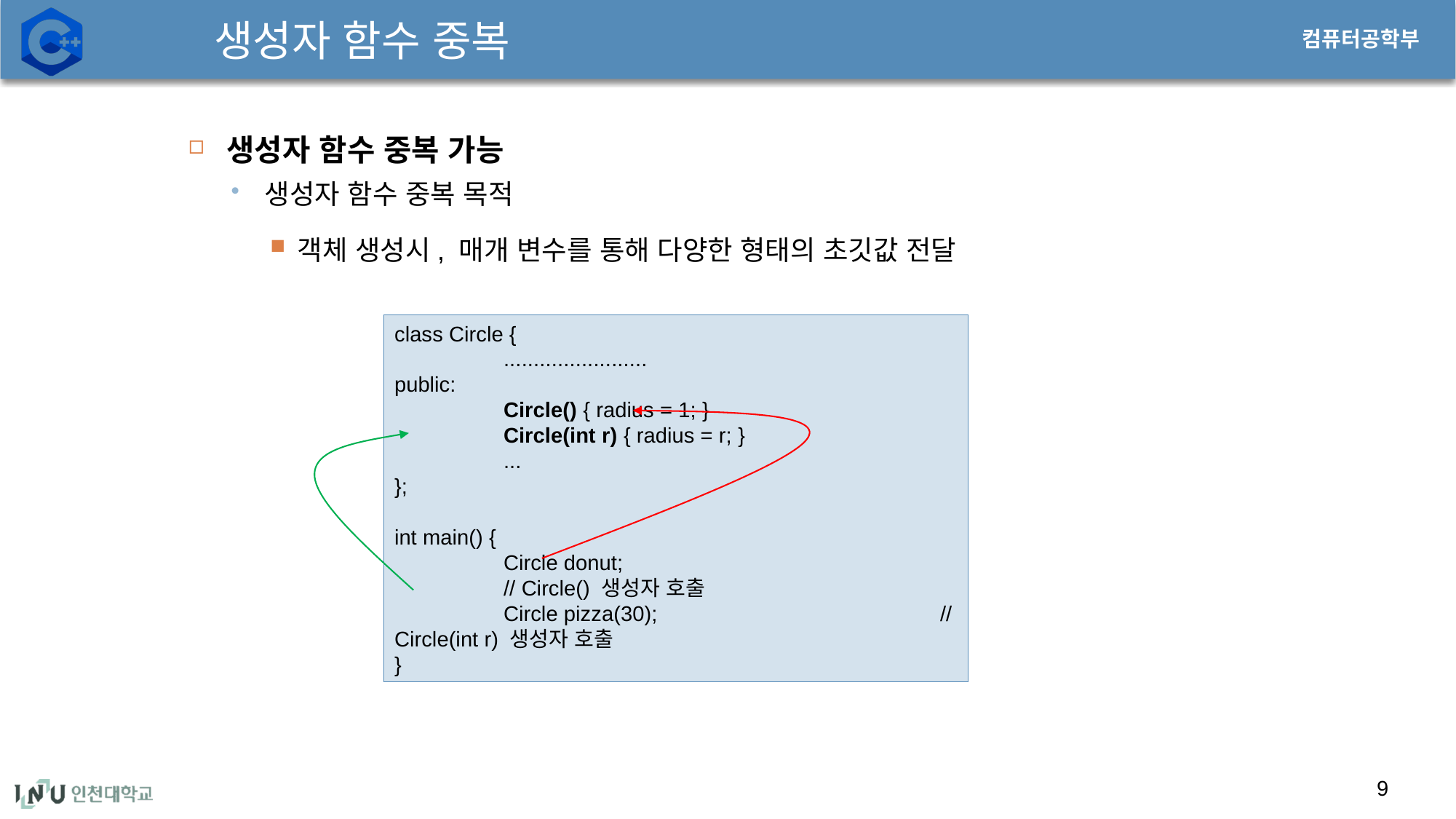

# 생성자 함수 중복
생성자 함수 중복 가능
생성자 함수 중복 목적
객체 생성시, 매개 변수를 통해 다양한 형태의 초깃값 전달
class Circle {
	........................
public:
	Circle() { radius = 1; }
	Circle(int r) { radius = r; }
	...
};

int main() {
	Circle donut; 				// Circle() 생성자 호출
	Circle pizza(30); 			// Circle(int r) 생성자 호출
}